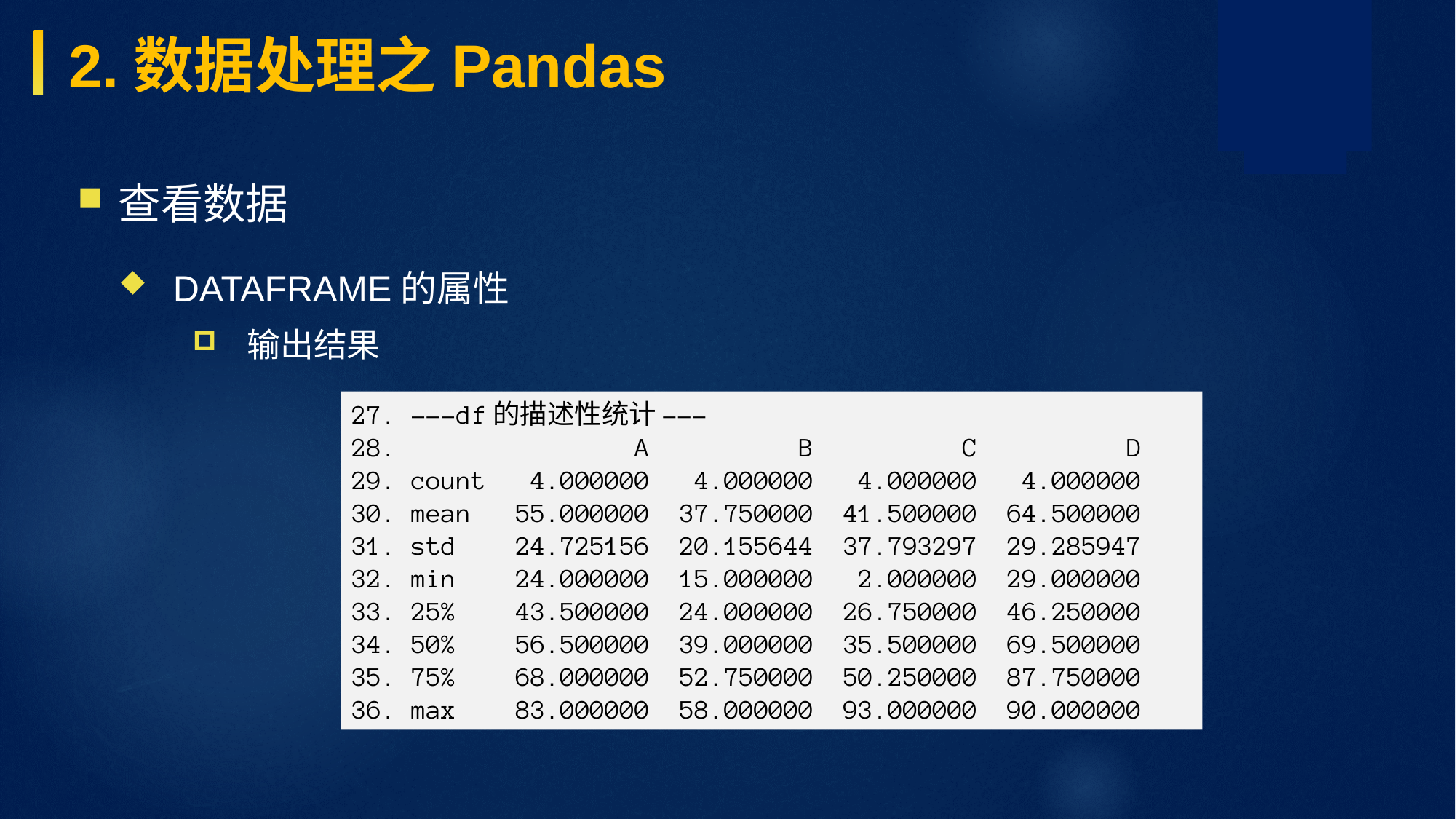

2.数据处理之Pandas
查看数据
DataFrame的属性
输出结果

27. ---df的描述性统计---    28.                A          B          C          D    29. count   4.000000   4.000000   4.000000   4.000000    30. mean   55.000000  37.750000  41.500000  64.500000    31. std    24.725156  20.155644  37.793297  29.285947    32. min    24.000000  15.000000   2.000000  29.000000    33. 25%    43.500000  24.000000  26.750000  46.250000    34. 50%    56.500000  39.000000  35.500000  69.500000    35. 75%    68.000000  52.750000  50.250000  87.750000    36. max    83.000000  58.000000  93.000000  90.000000